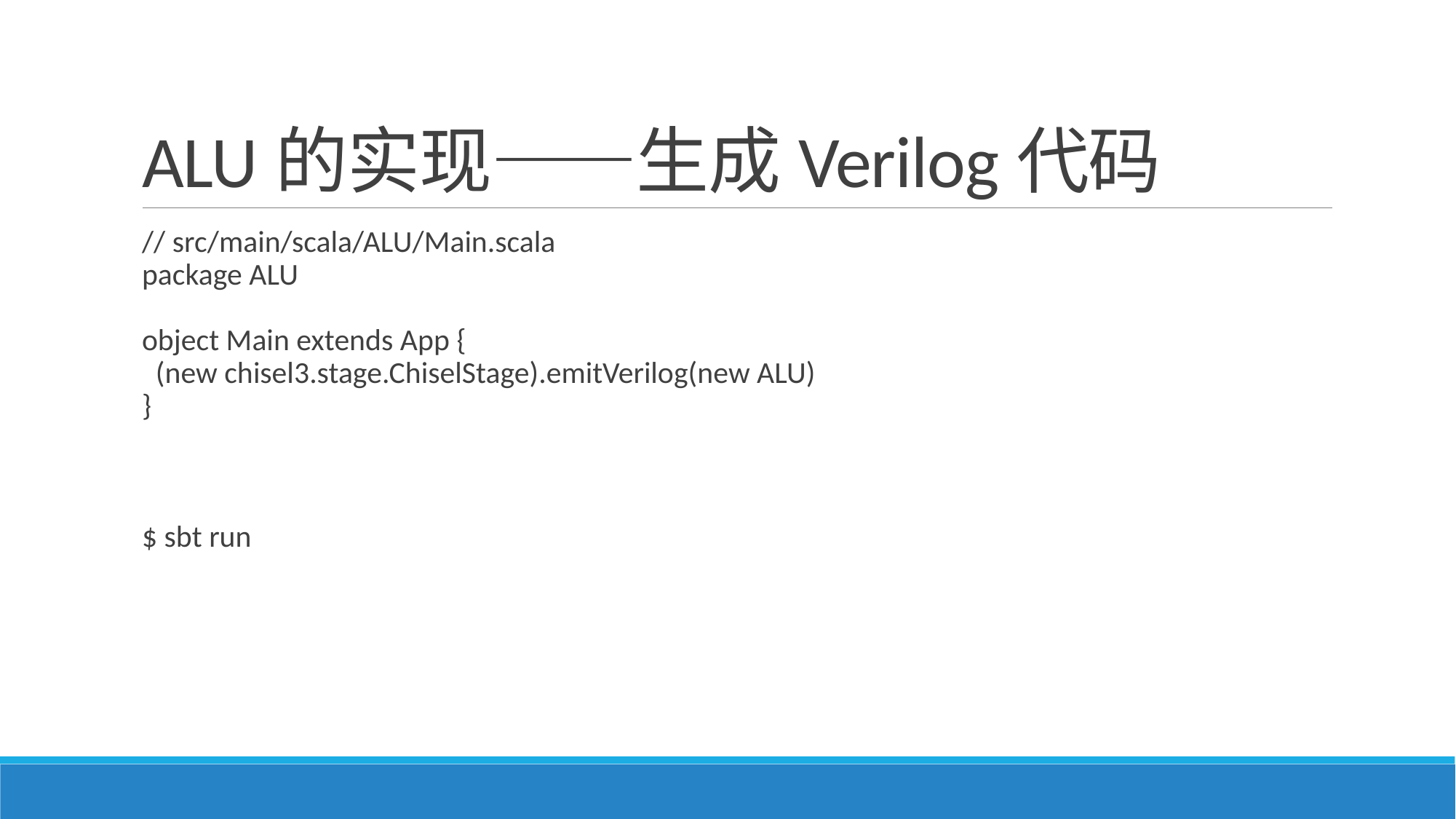

# ALU的实现——生成Verilog代码
// src/main/scala/ALU/Main.scala
package ALU

object Main extends App {
  (new chisel3.stage.ChiselStage).emitVerilog(new ALU)
}

$ sbt run